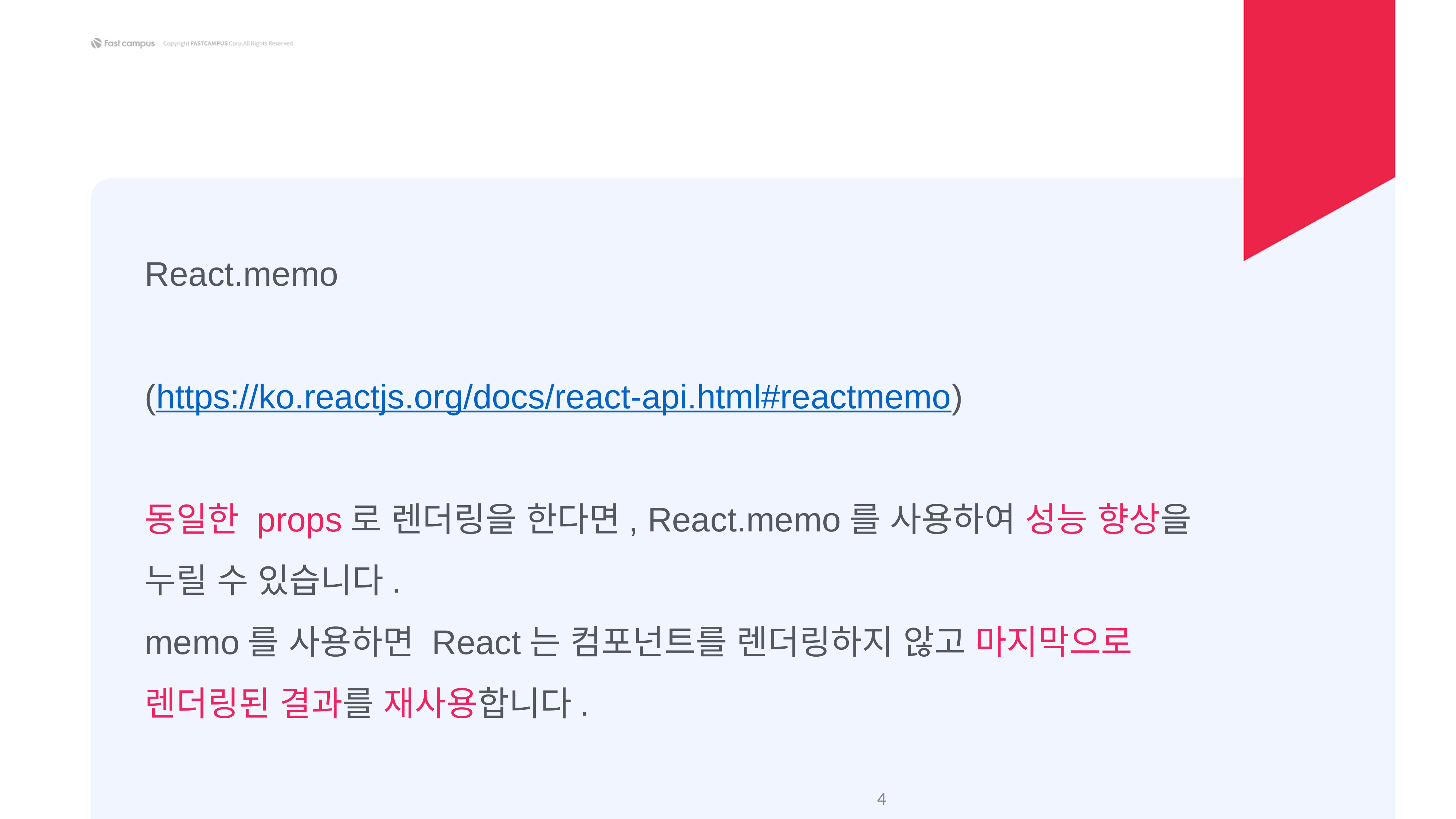

React.memo

(https://ko.reactjs.org/docs/react-api.html#reactmemo)

동일한 props로 렌더링을 한다면, React.memo를 사용하여 성능 향상을 누릴 수 있습니다.
memo를 사용하면 React는 컴포넌트를 렌더링하지 않고 마지막으로 렌더링된 결과를 재사용합니다.
4